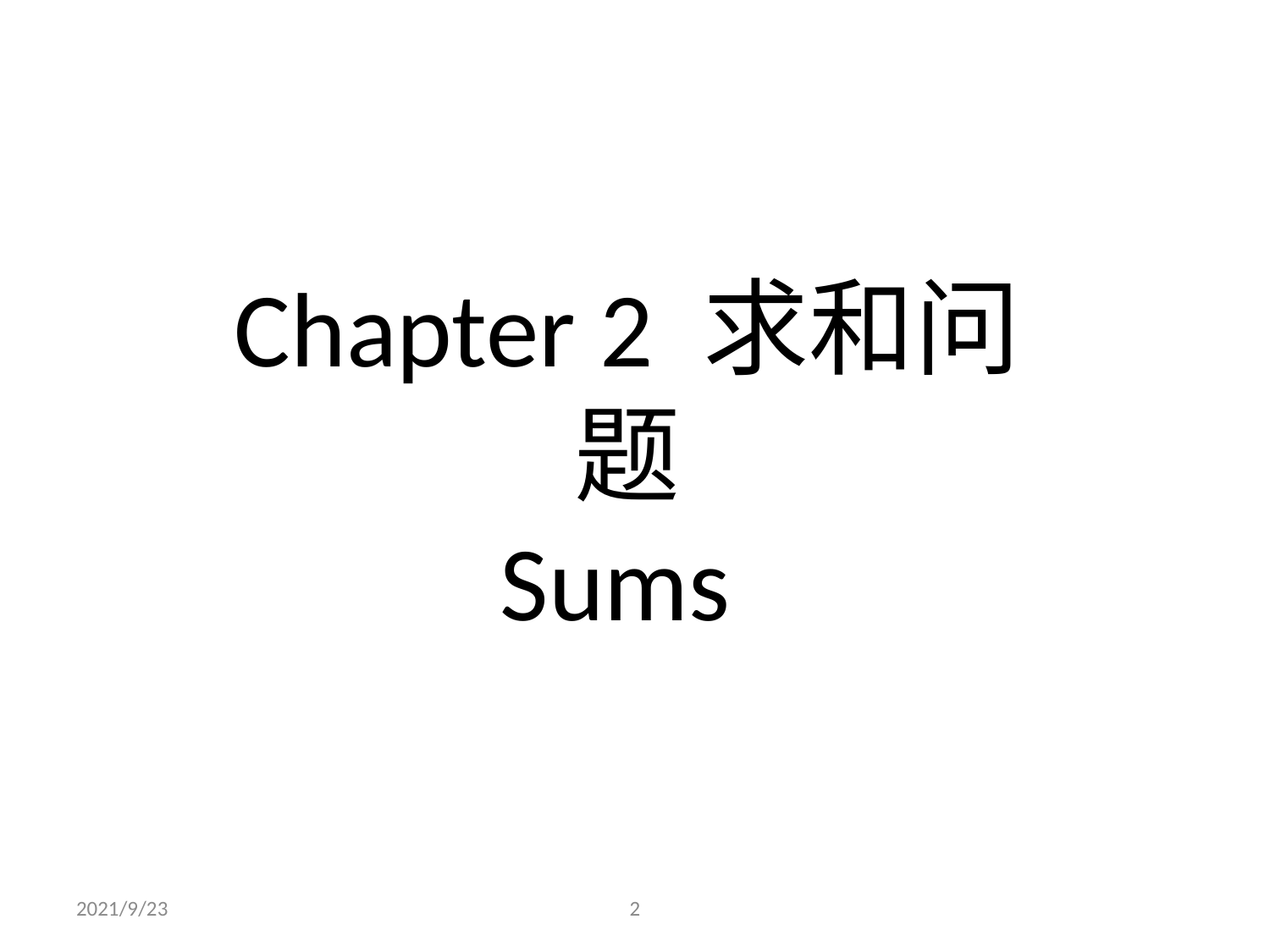

# Chapter 2 求和问题 Sums
2021/9/23
2